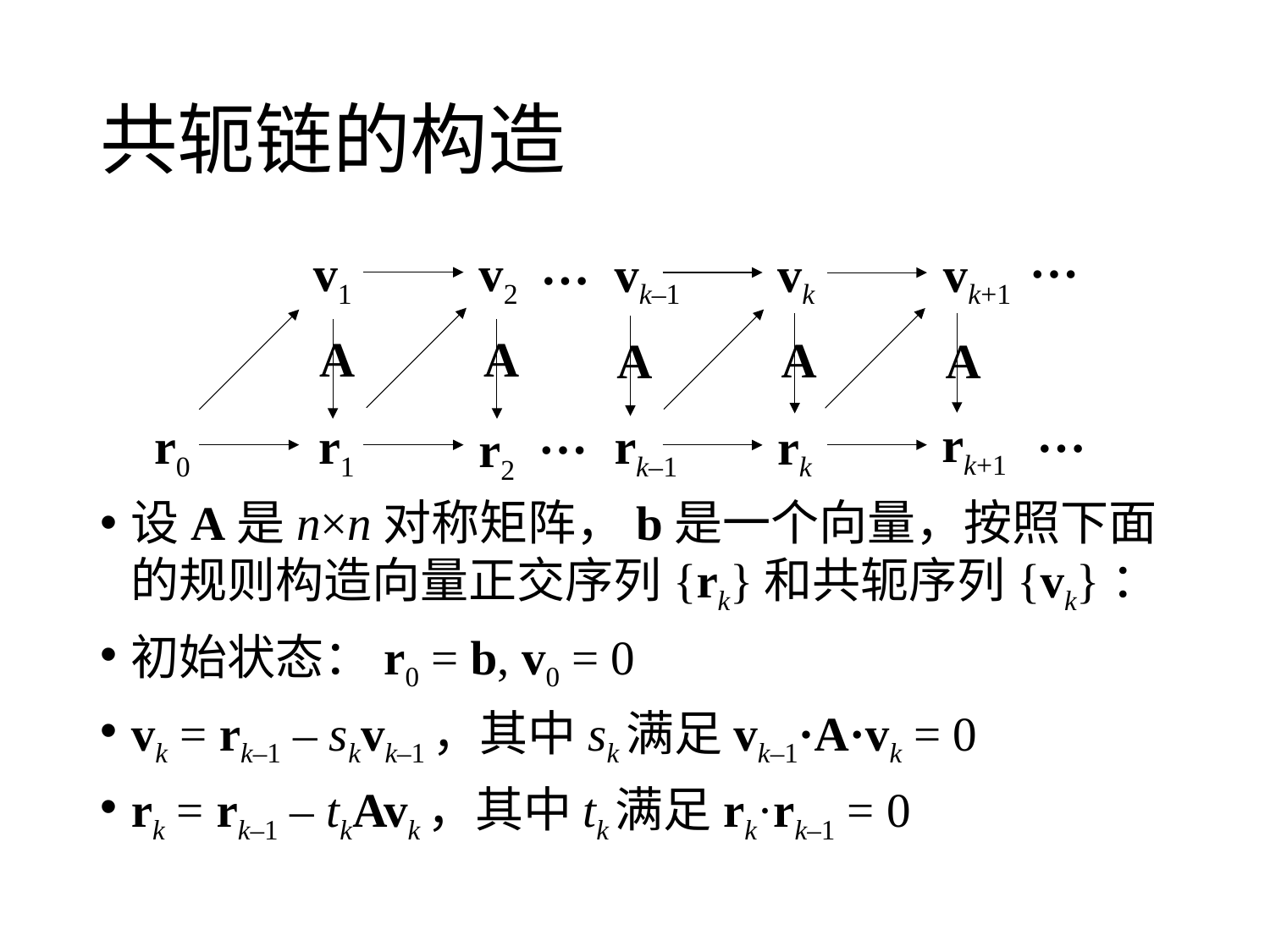

# 共轭链的构造
…
…
v1
v2
vk–1
vk
vk+1
A
A
A
A
A
…
…
rk+1
r0
r1
rk–1
rk
r2
设A是n×n对称矩阵，b是一个向量，按照下面的规则构造向量正交序列{rk}和共轭序列{vk}：
初始状态：r0 = b, v0 = 0
vk = rk–1 – skvk–1，其中sk满足vk–1·A·vk = 0
rk = rk–1 – tkAvk，其中tk满足rk·rk–1 = 0